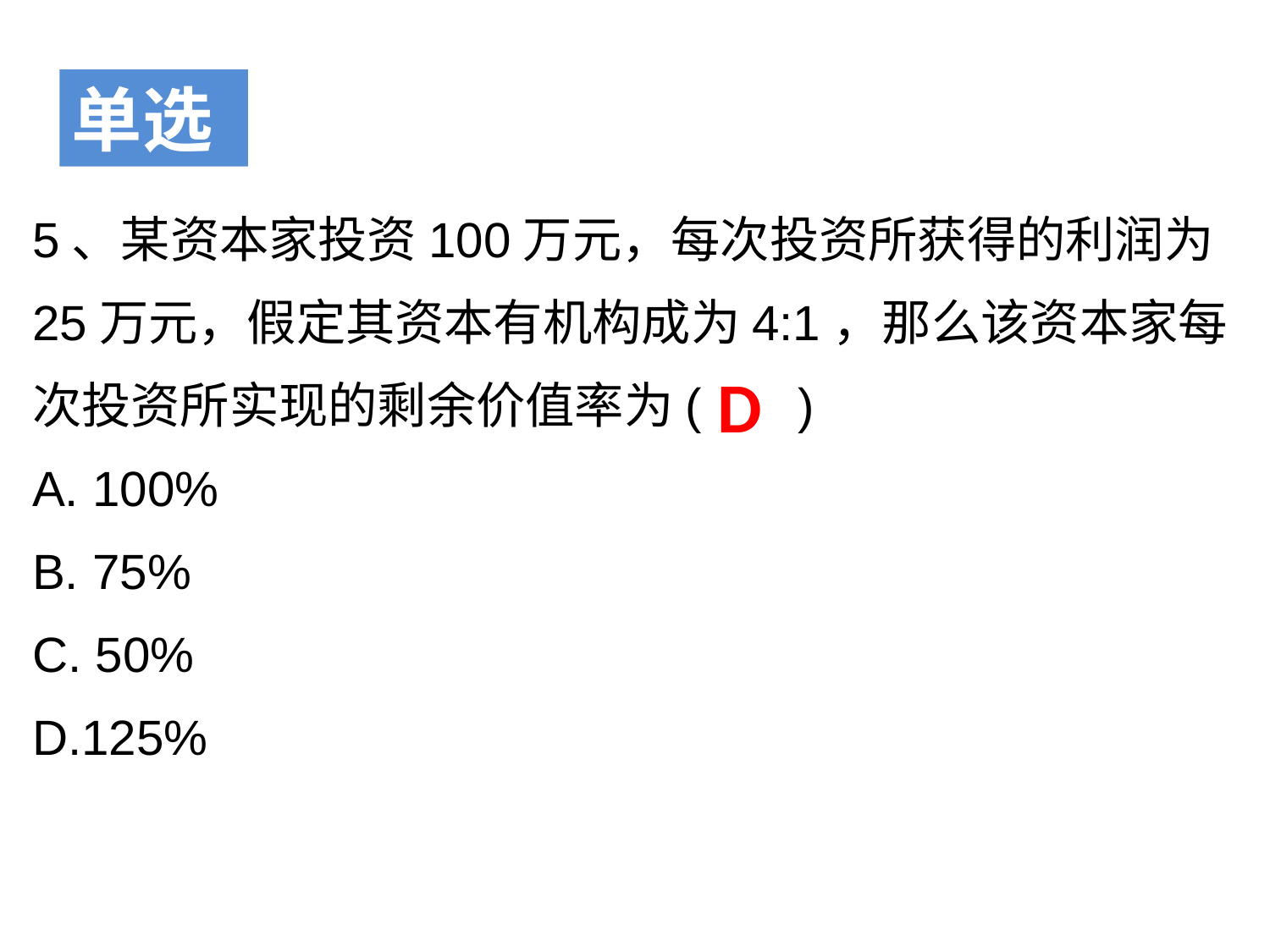

单选
5、某资本家投资100万元，每次投资所获得的利润为25万元，假定其资本有机构成为4:1，那么该资本家每次投资所实现的剩余价值率为(       )
A. 100%
B. 75%
C. 50%
D.125%
D